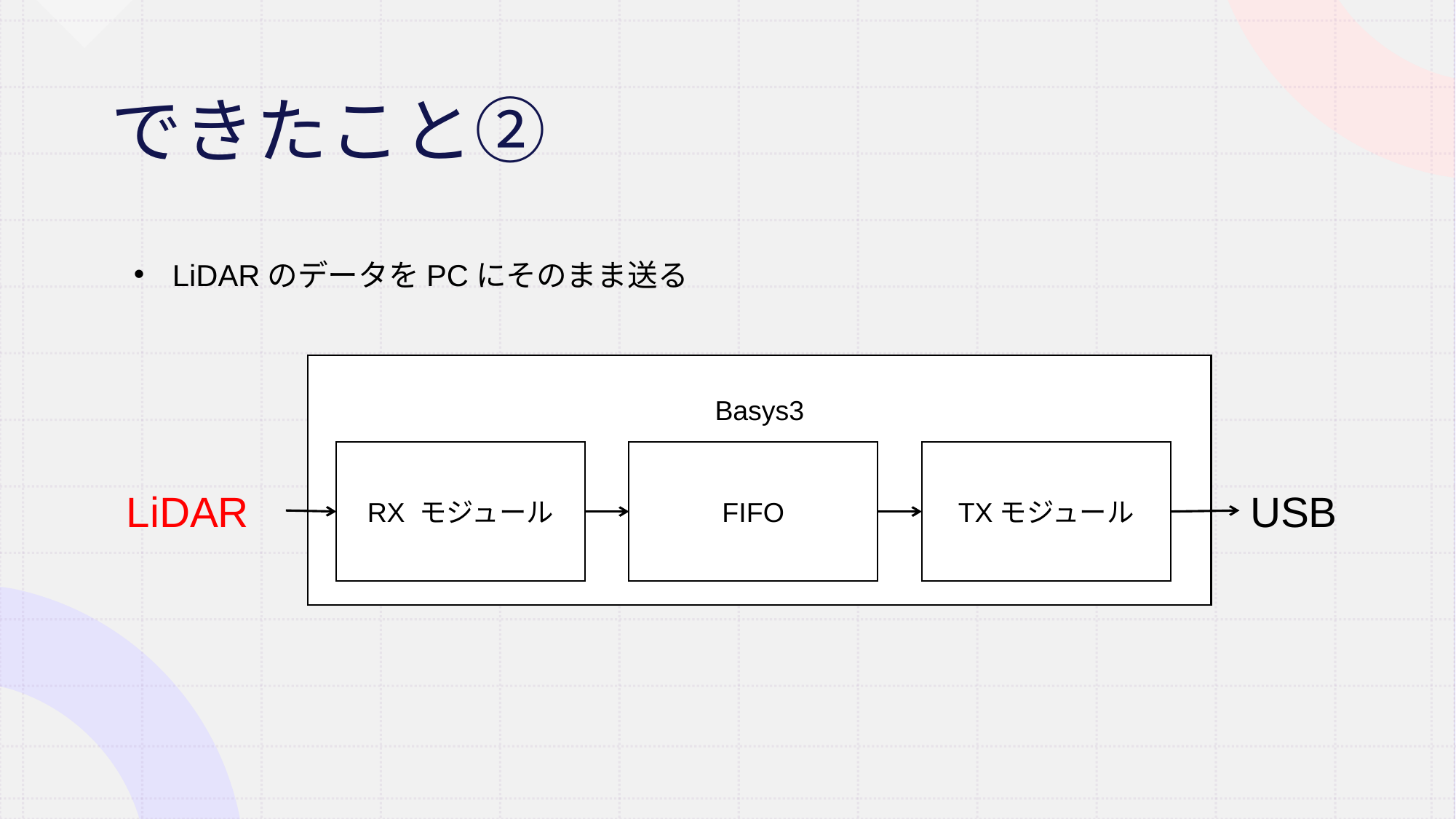

# できたこと②
LiDARのデータをPCにそのまま送る
Basys3
RX モジュール
FIFO
TXモジュール
LiDAR
USB